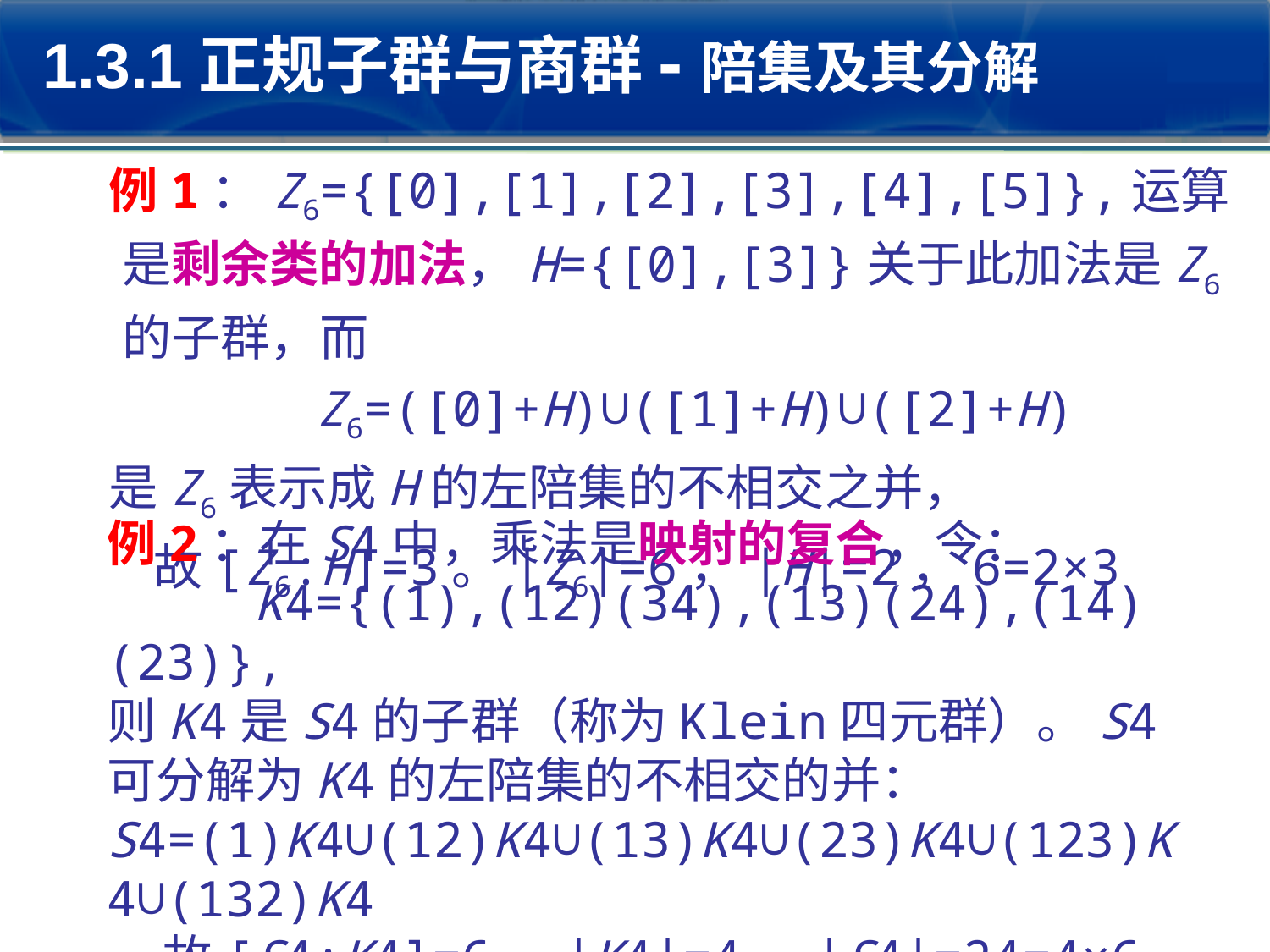

1.3.1正规子群与商群-陪集及其分解
例1：Z6={[0],[1],[2],[3],[4],[5]},运算是剩余类的加法，H={[0],[3]}关于此加法是Z6的子群，而
       Z6=([0]+H)∪([1]+H)∪([2]+H)
是Z6表示成H的左陪集的不相交之并，
   故[Z6:H]=3。|Z6|=6，|H|=2，6=2×3
例2：在S4中，乘法是映射的复合，令：
     K4={(1),(12)(34),(13)(24),(14)(23)},
则K4是S4的子群（称为Klein四元群）。S4可分解为K4的左陪集的不相交的并：
S4=(1)K4∪(12)K4∪(13)K4∪(23)K4∪(123)K4∪(132)K4
    故[S4:K4]=6，|K4|=4，|S4|=24=4×6